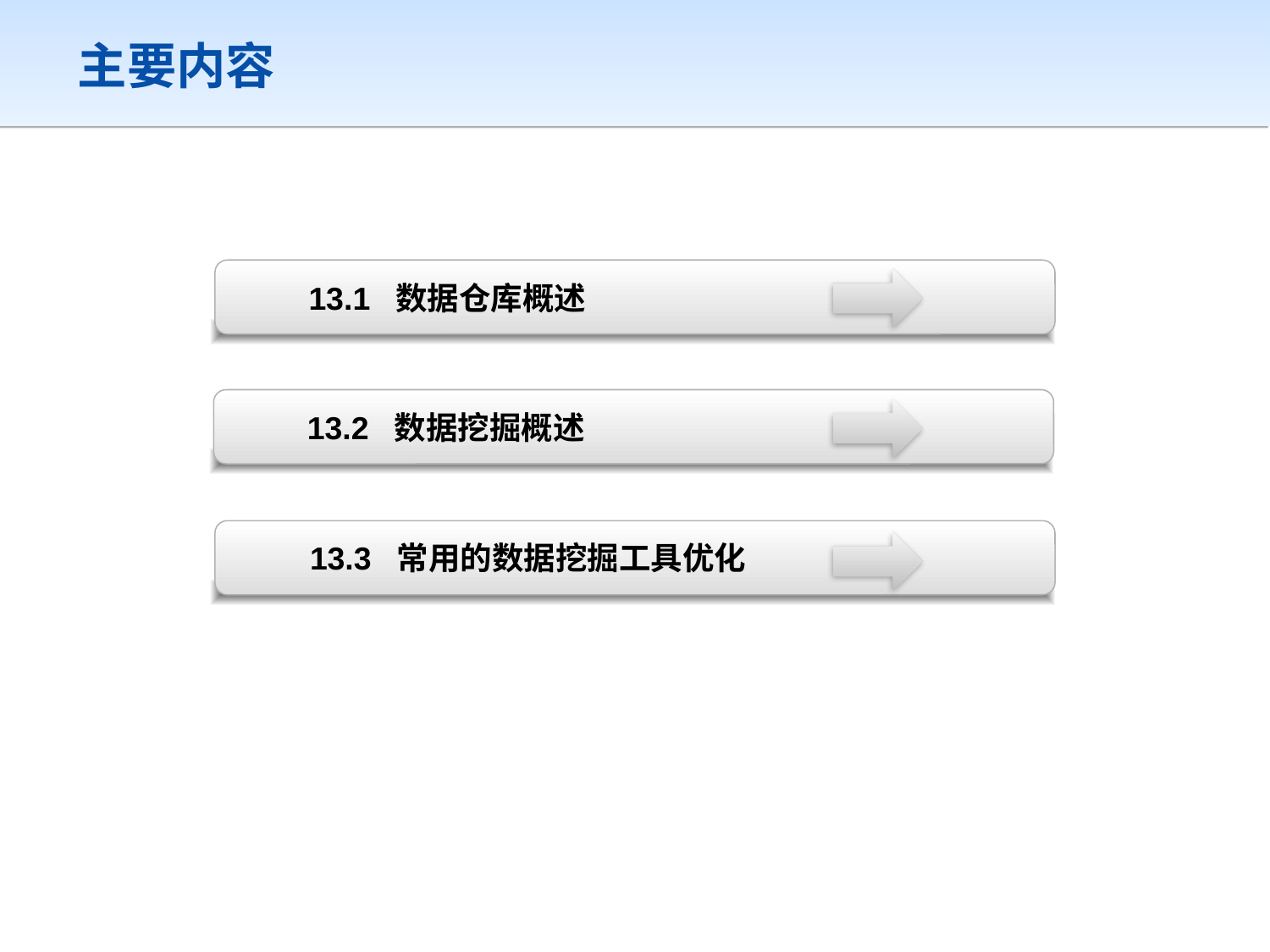

主要内容

13.1  数据仓库概述

13.2  数据挖掘概述

 13.3  常用的数据挖掘工具优化